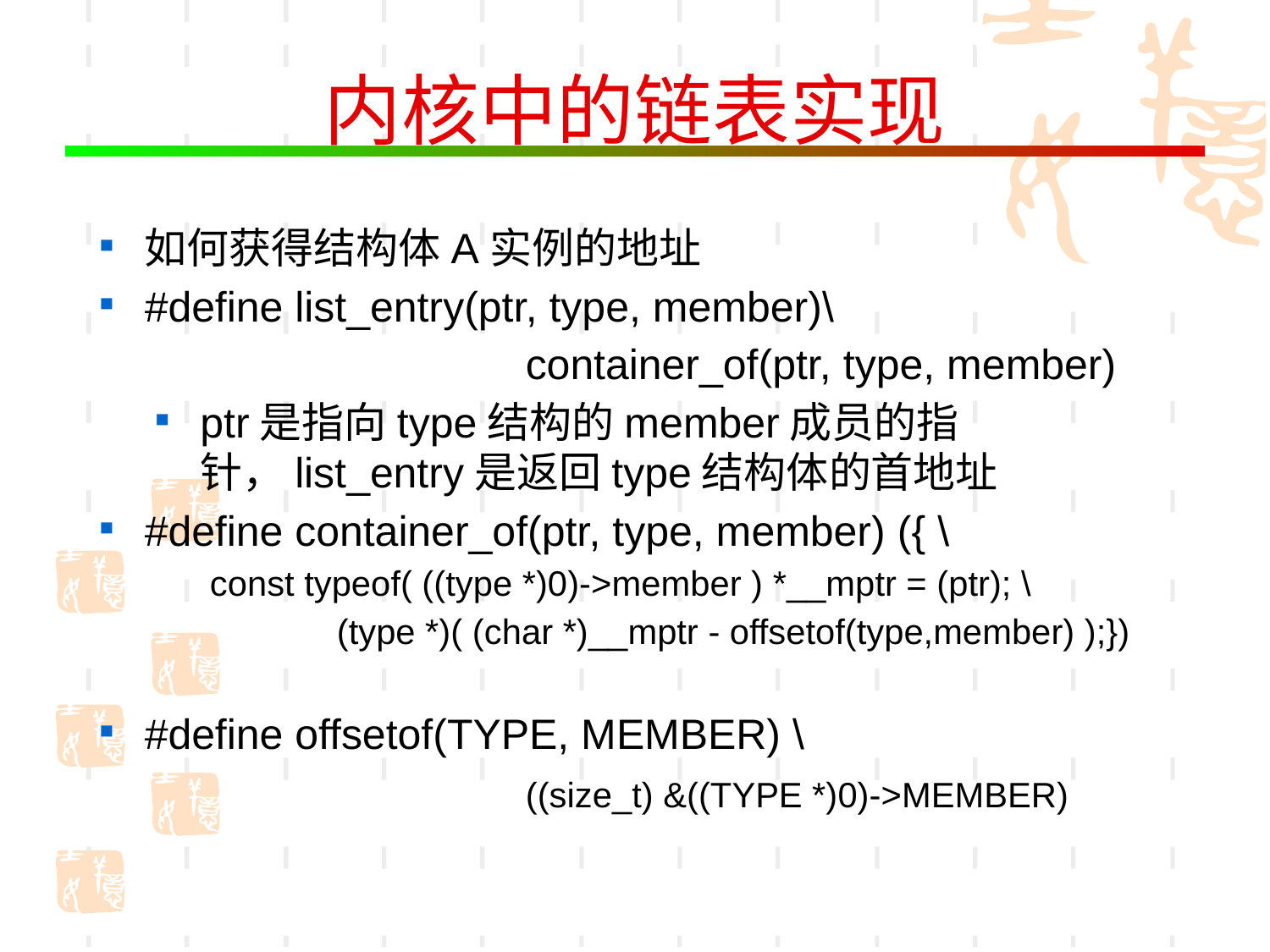

# 内核中的链表实现
如何获得结构体A实例的地址
#define list_entry(ptr, type, member)\
				container_of(ptr, type, member)
ptr是指向type结构的member成员的指针，list_entry是返回type结构体的首地址
#define container_of(ptr, type, member) ({ \
	 const typeof( ((type *)0)->member ) *__mptr = (ptr); \
		 (type *)( (char *)__mptr - offsetof(type,member) );})

#define offsetof(TYPE, MEMBER) \
				((size_t) &((TYPE *)0)->MEMBER)